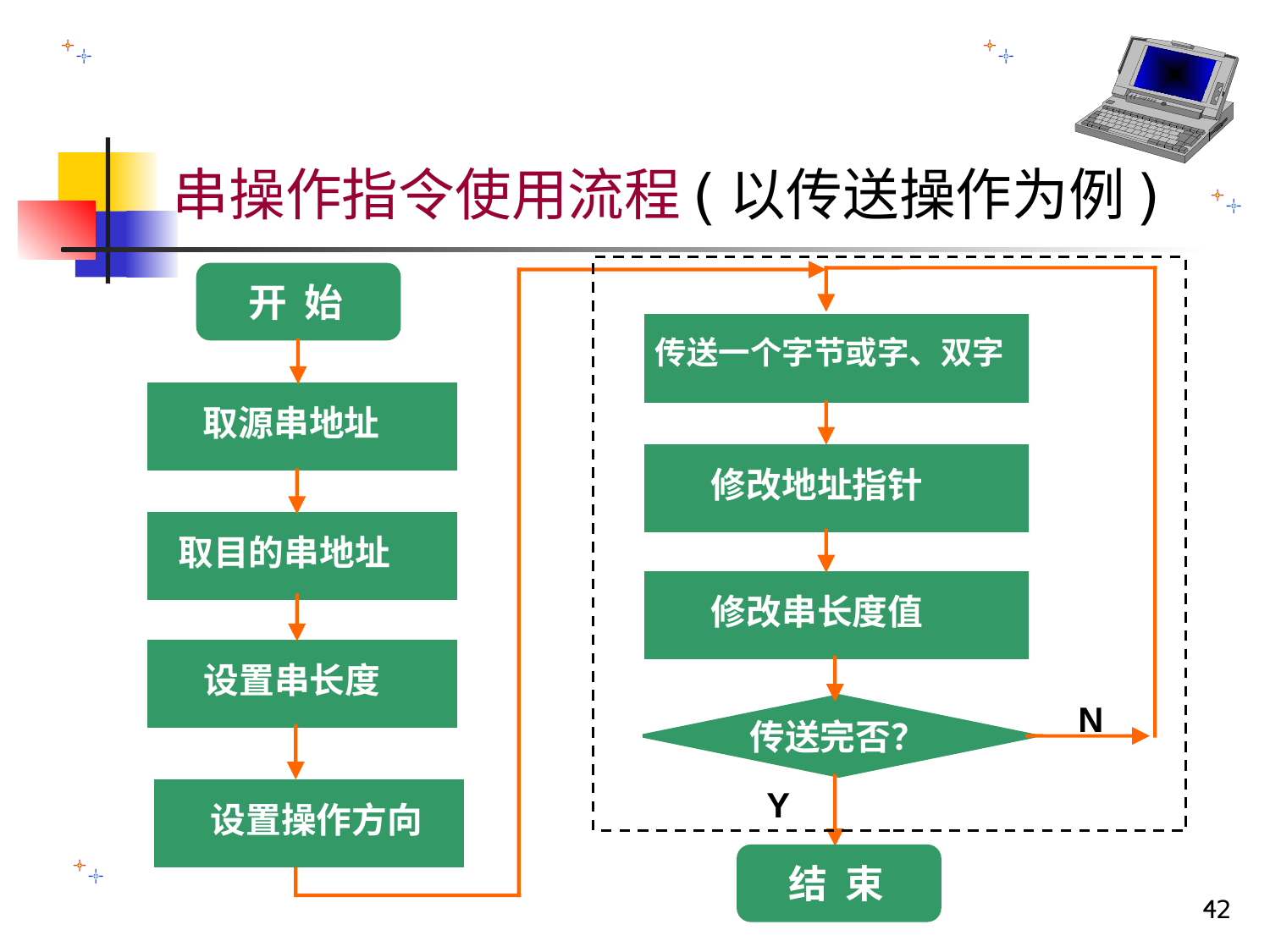

# 串操作指令使用流程(以传送操作为例)

开  始

传送一个字节或字、双字

取源串地址

修改地址指针

取目的串地址

修改串长度值

设置串长度

N

传送完否？

Y

设置操作方向

结  束

42